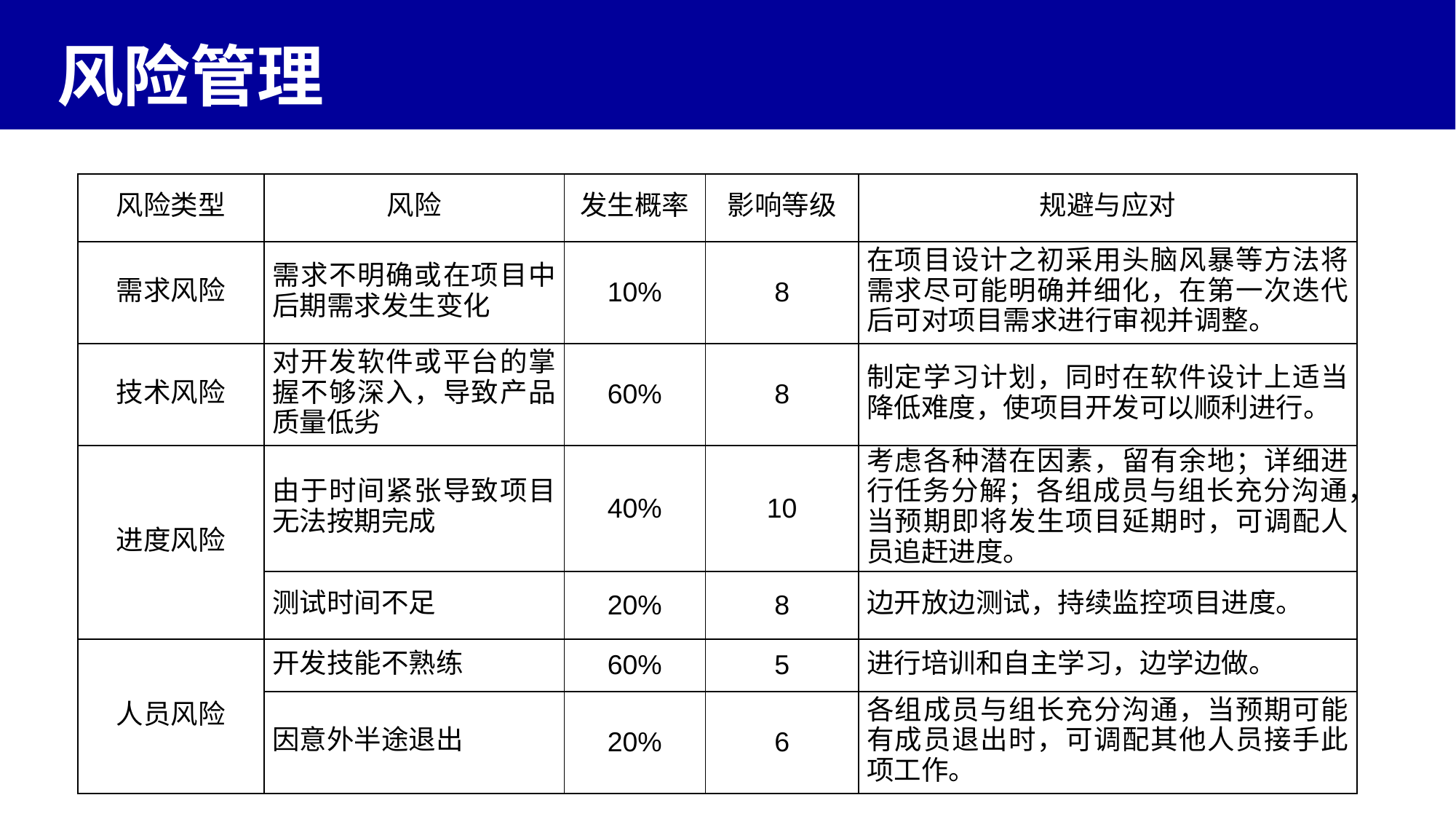

风险管理
| 风险类型 | 风险 | 发生概率 | 影响等级 | 规避与应对 |
| --- | --- | --- | --- | --- |
| 需求风险 | 需求不明确或在项目中后期需求发生变化 | 10% | 8 | 在项目设计之初采用头脑风暴等方法将需求尽可能明确并细化，在第一次迭代后可对项目需求进行审视并调整。 |
| 技术风险 | 对开发软件或平台的掌握不够深入，导致产品质量低劣 | 60% | 8 | 制定学习计划，同时在软件设计上适当降低难度，使项目开发可以顺利进行。 |
| 进度风险 | 由于时间紧张导致项目无法按期完成 | 40% | 10 | 考虑各种潜在因素，留有余地；详细进行任务分解；各组成员与组长充分沟通，当预期即将发生项目延期时，可调配人员追赶进度。 |
|  | 测试时间不足 | 20% | 8 | 边开放边测试，持续监控项目进度。 |
| 人员风险 | 开发技能不熟练 | 60% | 5 | 进行培训和自主学习，边学边做。 |
|  | 因意外半途退出 | 20% | 6 | 各组成员与组长充分沟通，当预期可能有成员退出时，可调配其他人员接手此项工作。 |